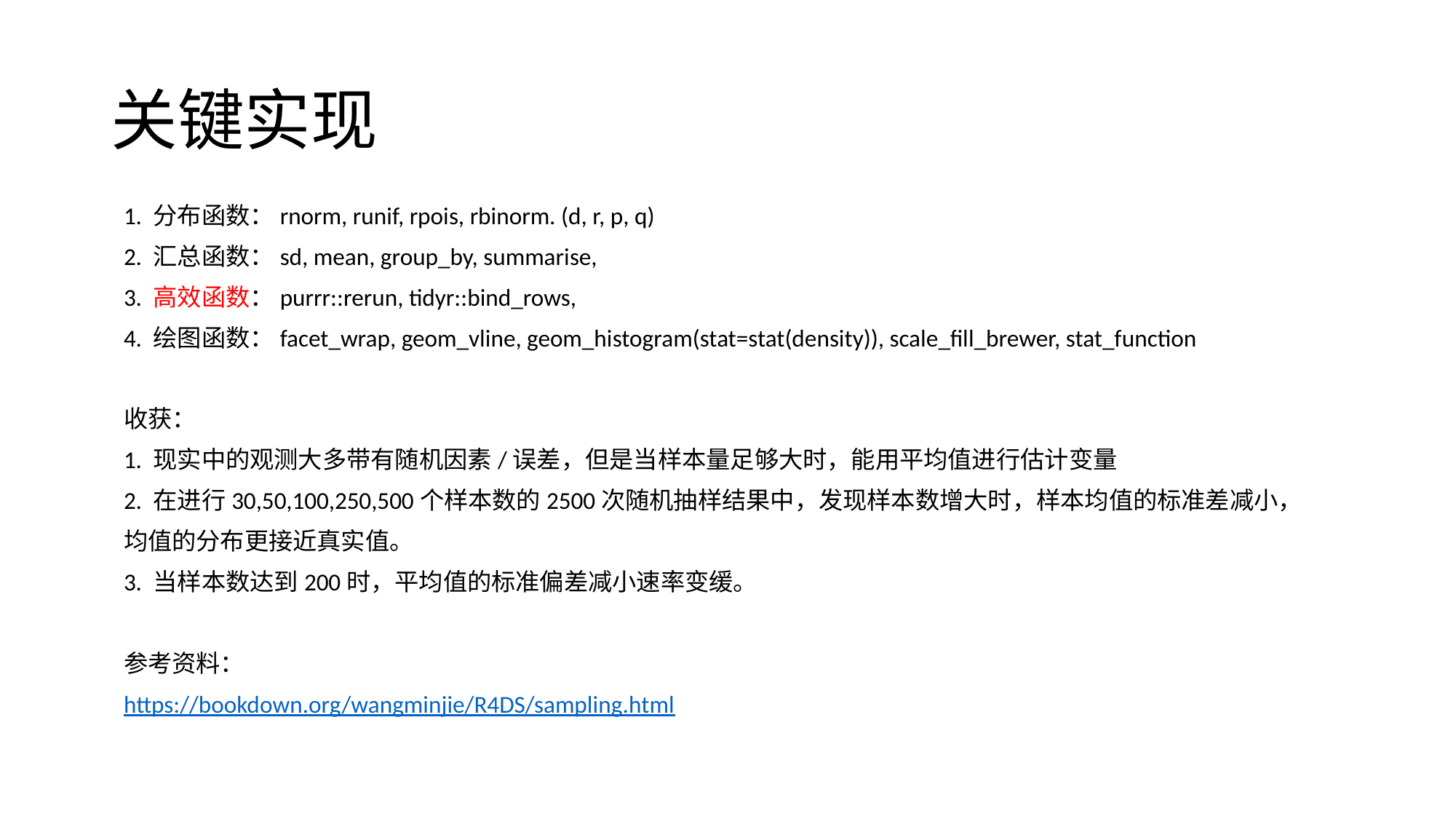

# 关键实现
1. 分布函数：rnorm, runif, rpois, rbinorm. (d, r, p, q)
2. 汇总函数：sd, mean, group_by, summarise,
3. 高效函数：purrr::rerun, tidyr::bind_rows,
4. 绘图函数：facet_wrap, geom_vline, geom_histogram(stat=stat(density)), scale_fill_brewer, stat_function

收获：
1. 现实中的观测大多带有随机因素/误差，但是当样本量足够大时，能用平均值进行估计变量
2. 在进行30,50,100,250,500个样本数的2500次随机抽样结果中，发现样本数增大时，样本均值的标准差减小， 均值的分布更接近真实值。
3. 当样本数达到200时，平均值的标准偏差减小速率变缓。

参考资料：
https://bookdown.org/wangminjie/R4DS/sampling.html